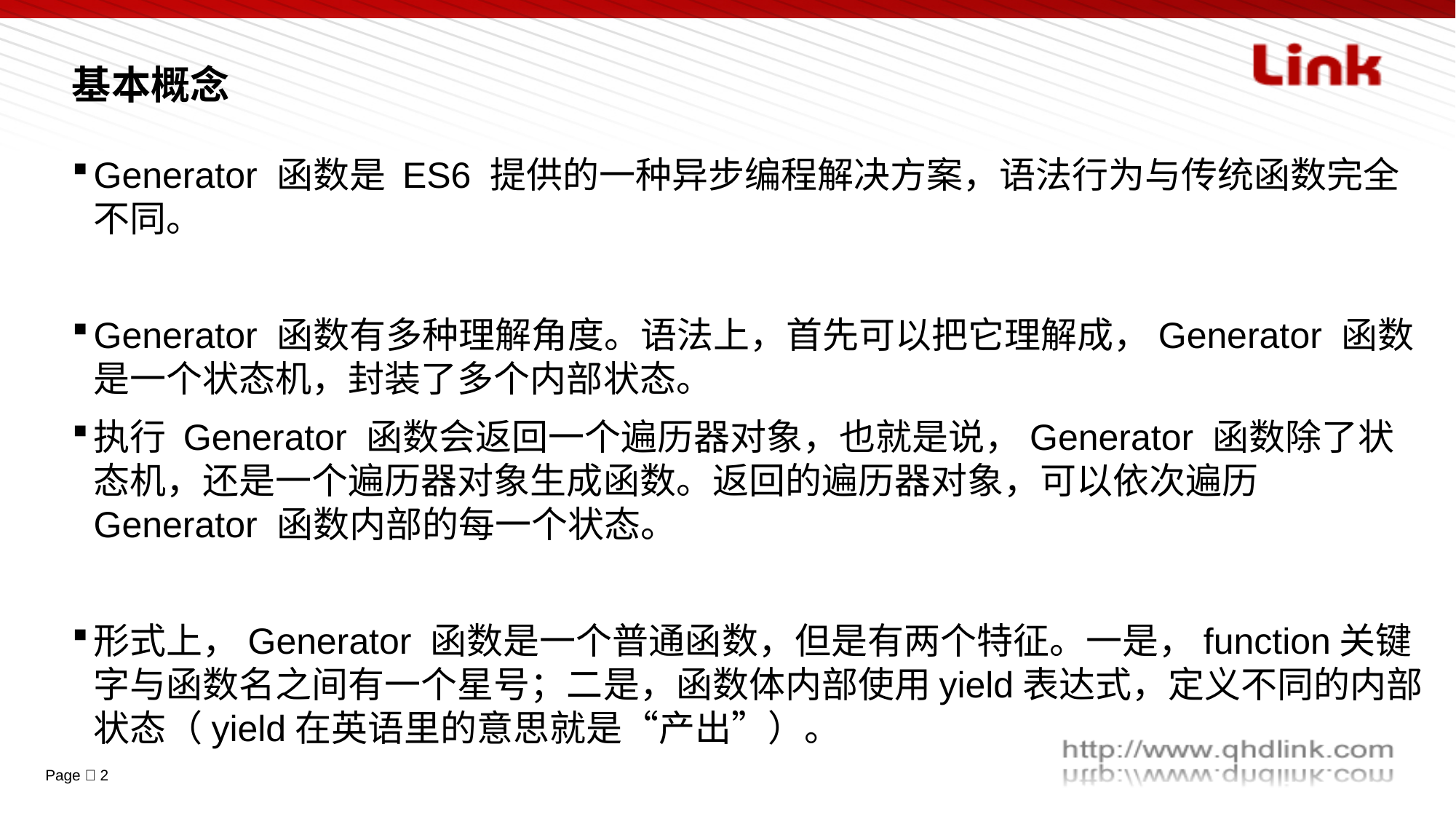

# 基本概念
Generator 函数是 ES6 提供的一种异步编程解决方案，语法行为与传统函数完全不同。

Generator 函数有多种理解角度。语法上，首先可以把它理解成，Generator 函数是一个状态机，封装了多个内部状态。
执行 Generator 函数会返回一个遍历器对象，也就是说，Generator 函数除了状态机，还是一个遍历器对象生成函数。返回的遍历器对象，可以依次遍历 Generator 函数内部的每一个状态。

形式上，Generator 函数是一个普通函数，但是有两个特征。一是，function关键字与函数名之间有一个星号；二是，函数体内部使用yield表达式，定义不同的内部状态（yield在英语里的意思就是“产出”）。